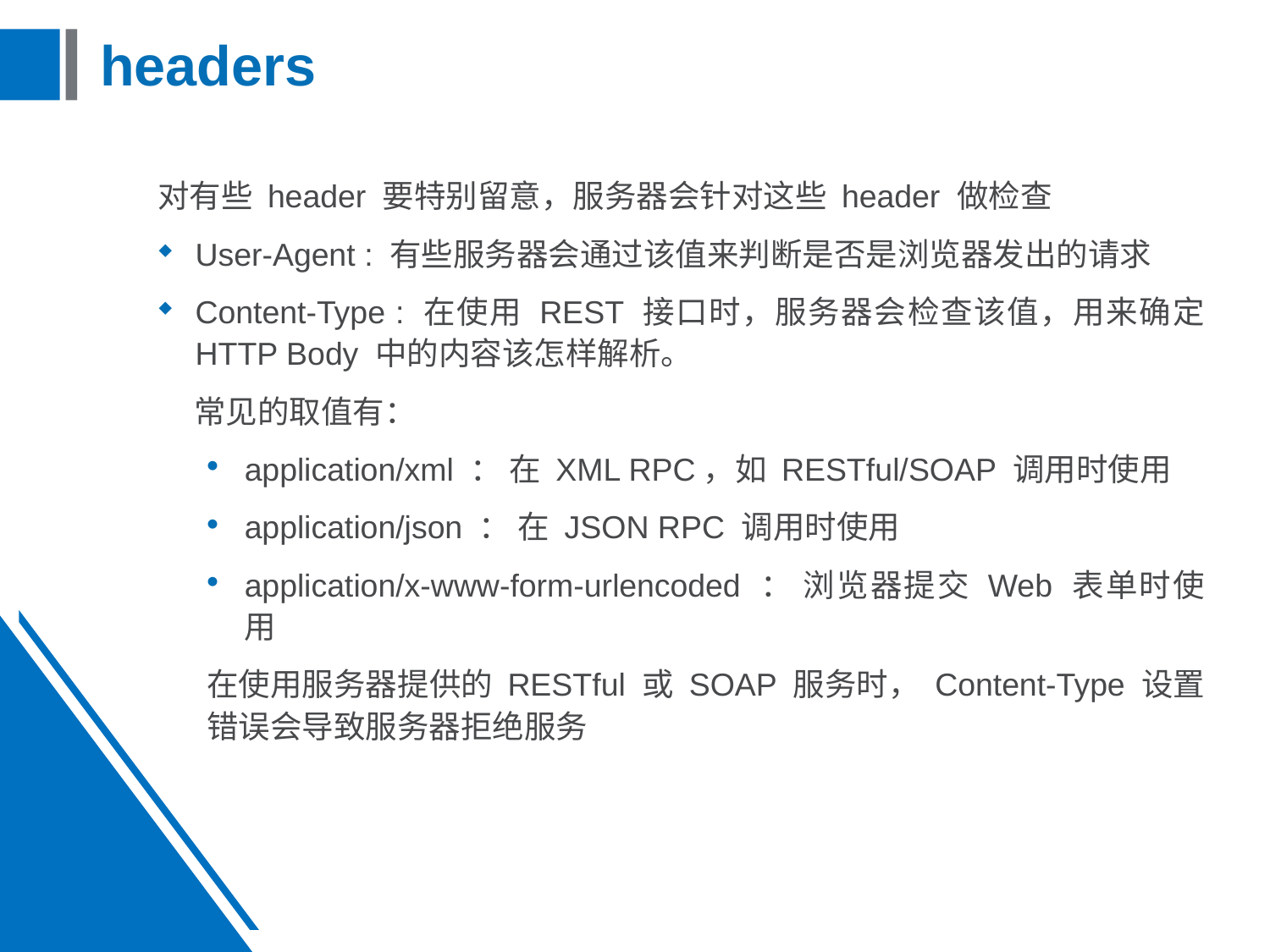

# headers
对有些 header 要特别留意，服务器会针对这些 header 做检查
User-Agent : 有些服务器会通过该值来判断是否是浏览器发出的请求
Content-Type : 在使用 REST 接口时，服务器会检查该值，用来确定 HTTP Body 中的内容该怎样解析。
    常见的取值有：
application/xml ： 在 XML RPC，如 RESTful/SOAP 调用时使用
application/json ： 在 JSON RPC 调用时使用
application/x-www-form-urlencoded ： 浏览器提交 Web 表单时使用
在使用服务器提供的 RESTful 或 SOAP 服务时， Content-Type 设置错误会导致服务器拒绝服务
8